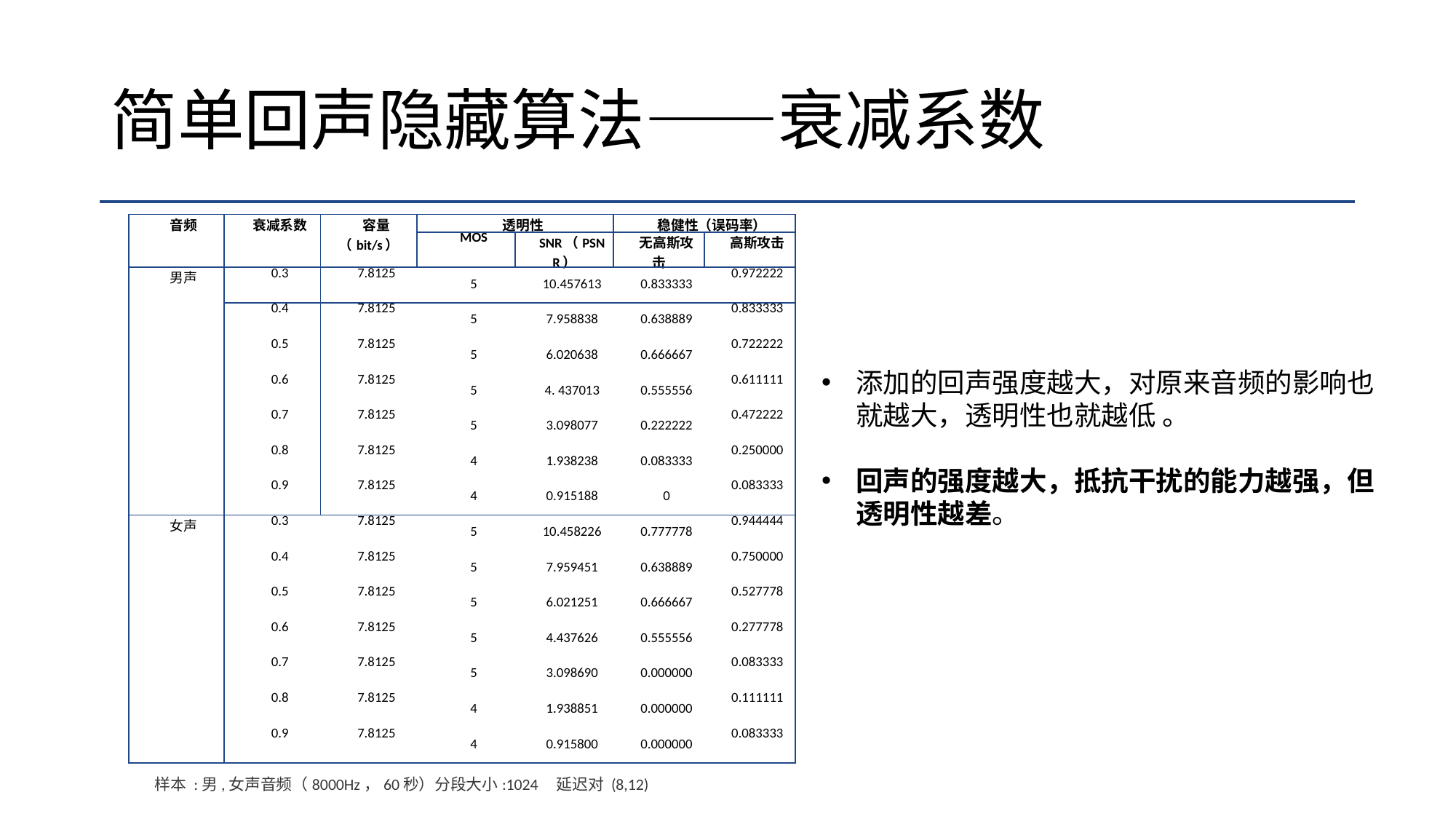

# 简单回声隐藏算法——衰减系数
| 音频 | 衰减系数 | 容量（bit/s） | 透明性 |  | 稳健性（误码率） |  |
| --- | --- | --- | --- | --- | --- | --- |
|  |  |  | MOS | SNR（PSNR） | 无高斯攻击 | 高斯攻击 |
| 男声 | 0.3 | 7.8125 | 5 | 10.457613 | 0.833333 | 0.972222 |
|  | 0.4 | 7.8125 | 5 | 7.958838 | 0.638889 | 0.833333 |
|  | 0.5 | 7.8125 | 5 | 6.020638 | 0.666667 | 0.722222 |
|  | 0.6 | 7.8125 | 5 | 4. 437013 | 0.555556 | 0.611111 |
|  | 0.7 | 7.8125 | 5 | 3.098077 | 0.222222 | 0.472222 |
|  | 0.8 | 7.8125 | 4 | 1.938238 | 0.083333 | 0.250000 |
|  | 0.9 | 7.8125 | 4 | 0.915188 | 0 | 0.083333 |
| 女声 | 0.3 | 7.8125 | 5 | 10.458226 | 0.777778 | 0.944444 |
|  | 0.4 | 7.8125 | 5 | 7.959451 | 0.638889 | 0.750000 |
|  | 0.5 | 7.8125 | 5 | 6.021251 | 0.666667 | 0.527778 |
|  | 0.6 | 7.8125 | 5 | 4.437626 | 0.555556 | 0.277778 |
|  | 0.7 | 7.8125 | 5 | 3.098690 | 0.000000 | 0.083333 |
|  | 0.8 | 7.8125 | 4 | 1.938851 | 0.000000 | 0.111111 |
|  | 0.9 | 7.8125 | 4 | 0.915800 | 0.000000 | 0.083333 |
添加的回声强度越大，对原来音频的影响也就越大，透明性也就越低 。

回声的强度越大，抵抗干扰的能力越强，但透明性越差。

样本 :男,女声音频（8000Hz，60秒）分段大小:1024    延迟对 (8,12)